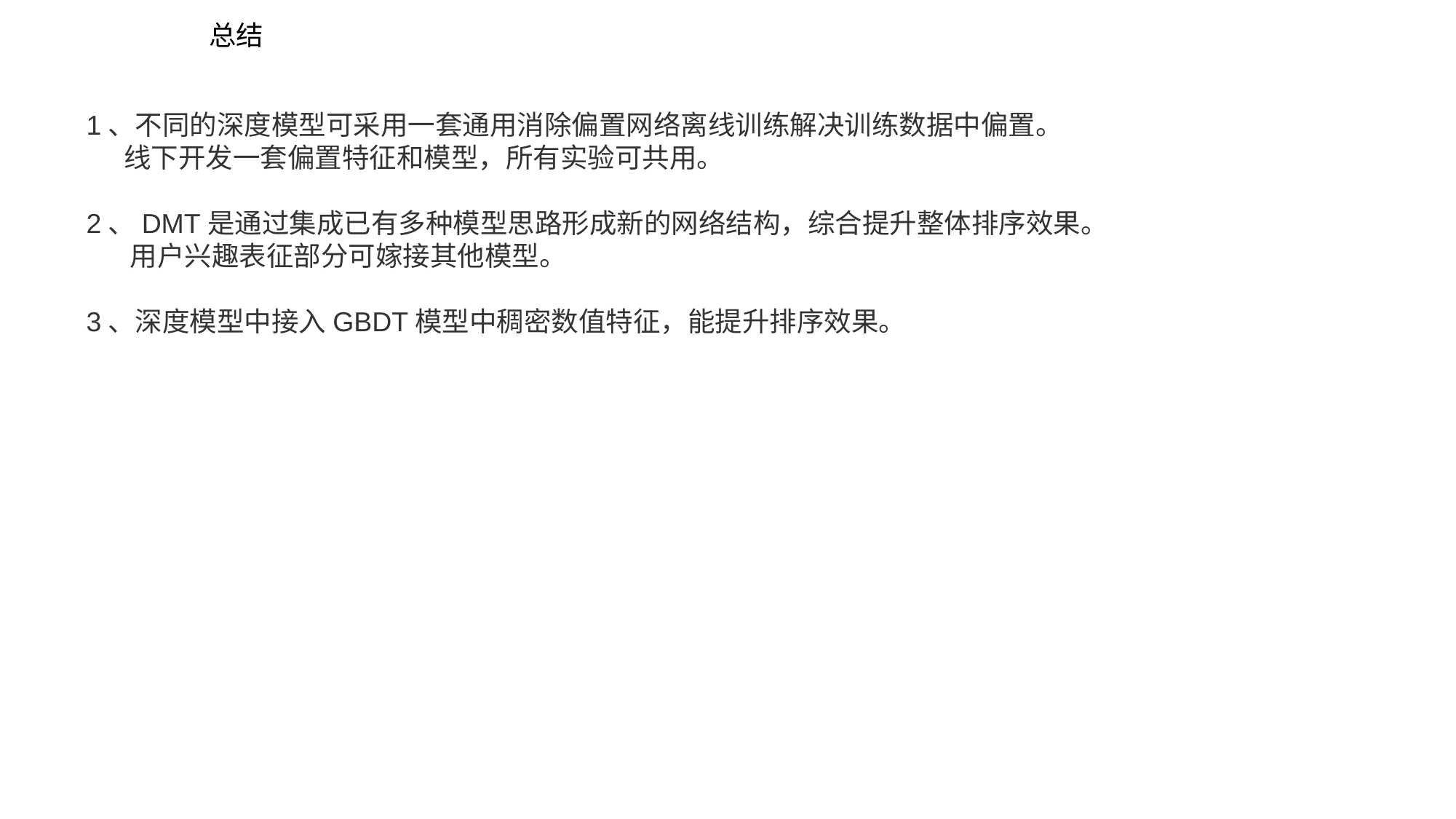

总结
1、不同的深度模型可采用一套通用消除偏置网络离线训练解决训练数据中偏置。
     线下开发一套偏置特征和模型，所有实验可共用。

2、DMT是通过集成已有多种模型思路形成新的网络结构，综合提升整体排序效果。
      用户兴趣表征部分可嫁接其他模型。

3、深度模型中接入GBDT模型中稠密数值特征，能提升排序效果。